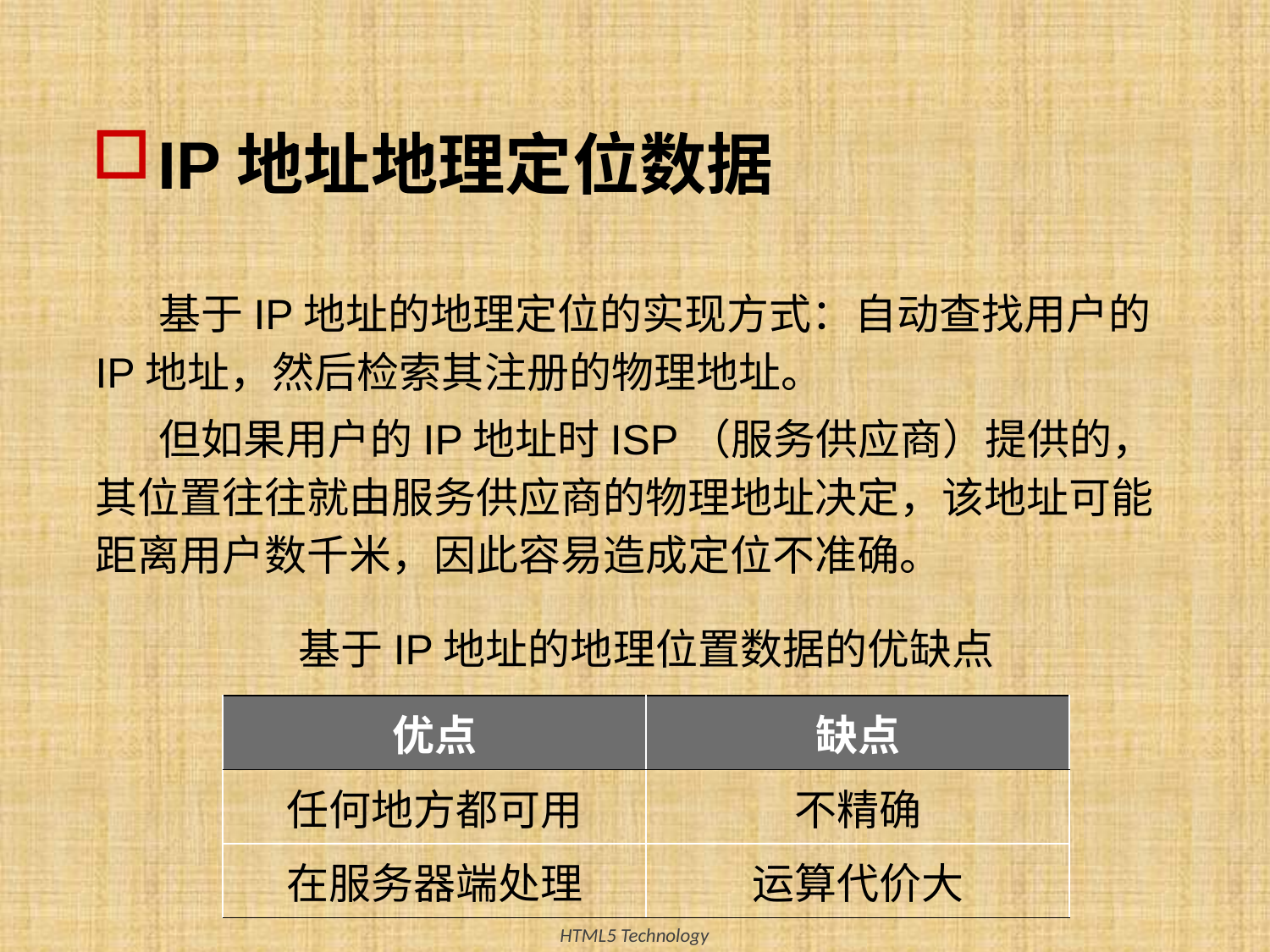

# IP地址地理定位数据
基于IP地址的地理定位的实现方式：自动查找用户的IP地址，然后检索其注册的物理地址。
但如果用户的IP地址时ISP（服务供应商）提供的，其位置往往就由服务供应商的物理地址决定，该地址可能距离用户数千米，因此容易造成定位不准确。

基于IP地址的地理位置数据的优缺点
| 优点 | 缺点 |
| --- | --- |
| 任何地方都可用 | 不精确 |
| 在服务器端处理 | 运算代价大 |
7
HTML5 Technology